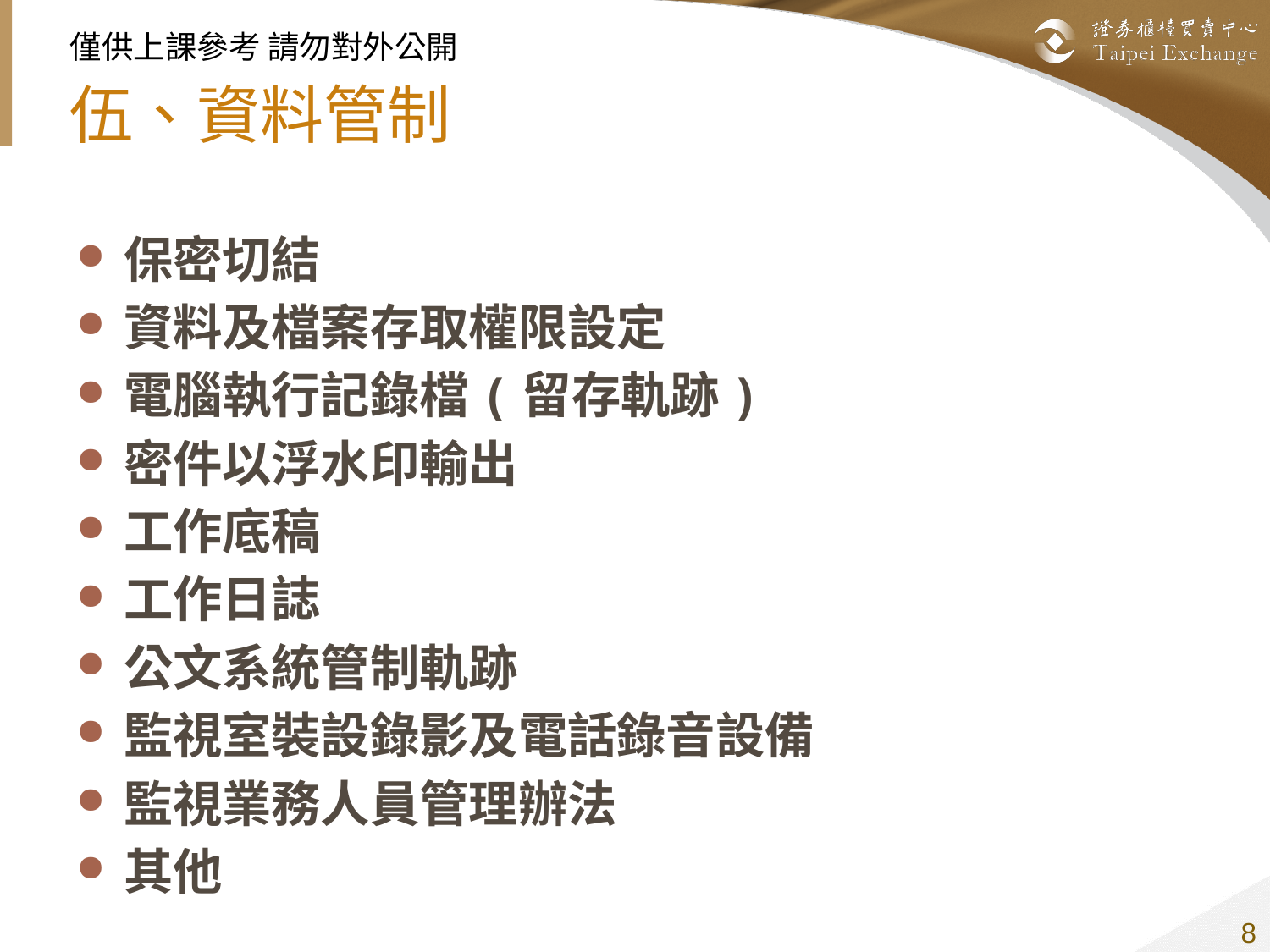

# 伍、資料管制
保密切結
資料及檔案存取權限設定
電腦執行記錄檔(留存軌跡)
密件以浮水印輸出
工作底稿
工作日誌
公文系統管制軌跡
監視室裝設錄影及電話錄音設備
監視業務人員管理辦法
其他